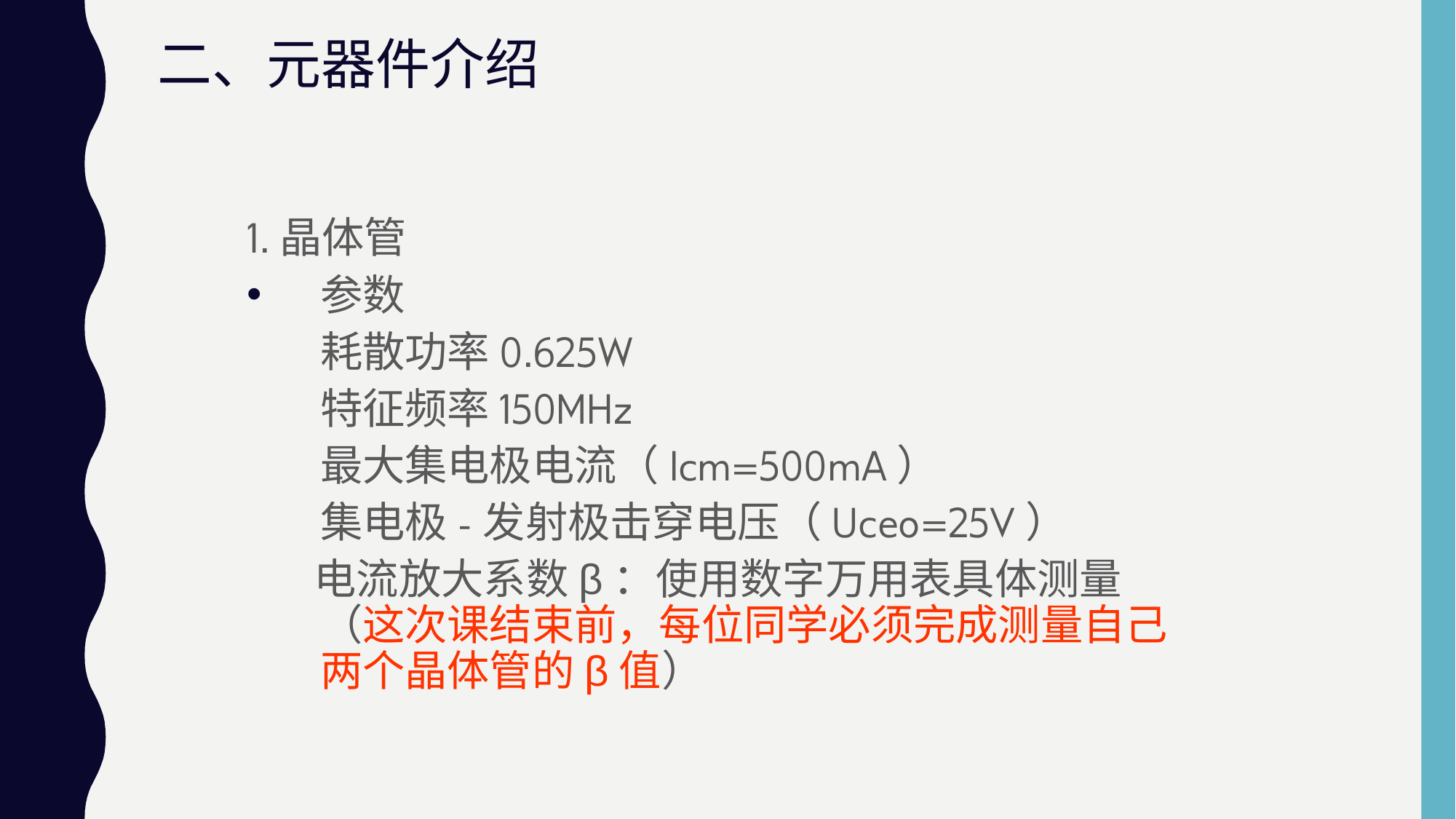

二、元器件介绍

1.晶体管
参数
	耗散功率0.625W
	特征频率150MHz
	最大集电极电流（Icm=500mA）
	集电极-发射极击穿电压（Uceo=25V）
      电流放大系数β：使用数字万用表具体测量（这次课结束前，每位同学必须完成测量自己两个晶体管的β值）